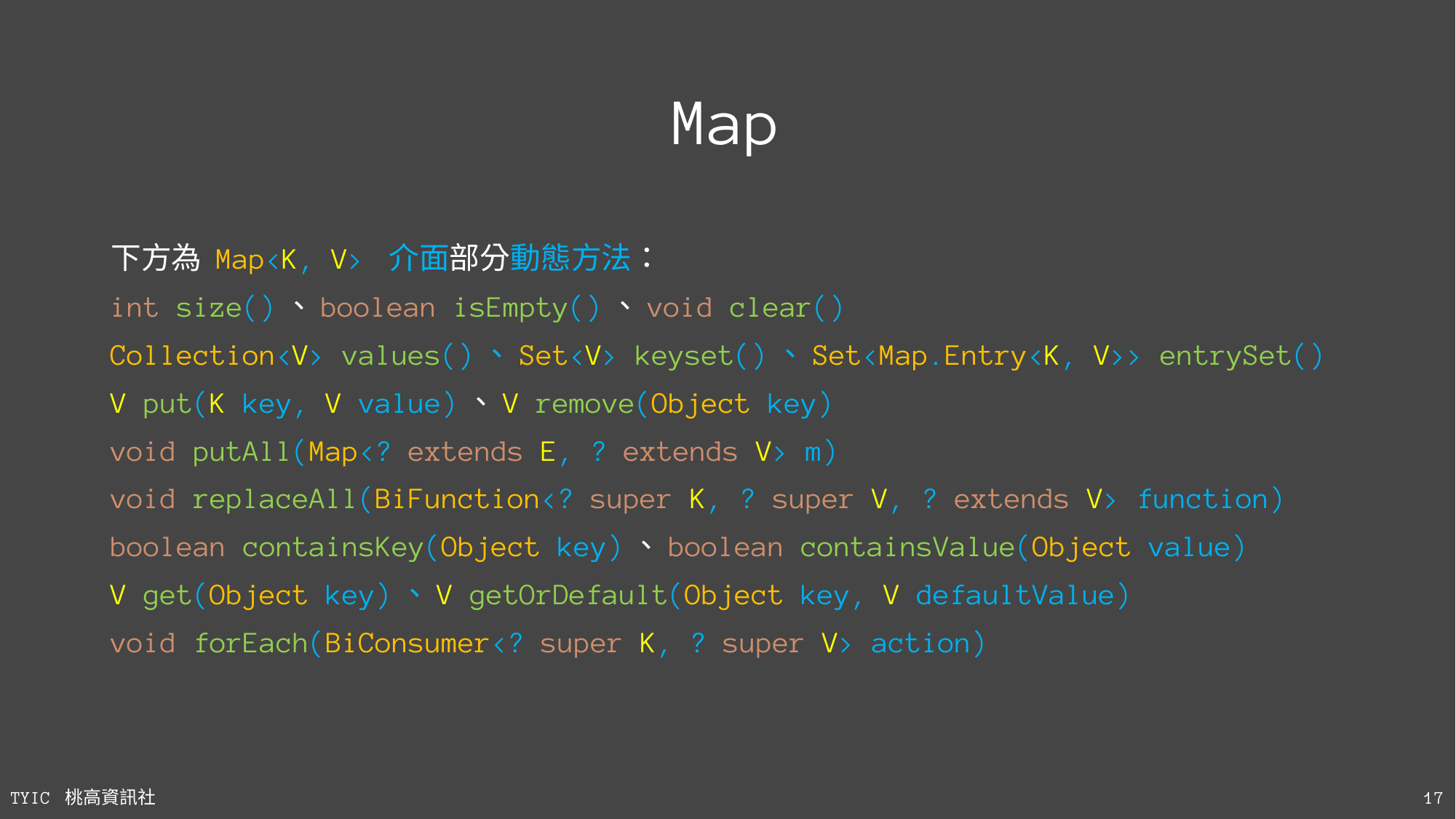

# Map
下方為 Map<K, V> 介面部分動態方法：
int size()、boolean isEmpty()、void clear()
Collection<V> values()、Set<V> keyset()、Set<Map.Entry<K, V>> entrySet()
V put(K key, V value)、V remove(Object key)
void putAll(Map<? extends E, ? extends V> m)
void replaceAll(BiFunction<? super K, ? super V, ? extends V> function)
boolean containsKey(Object key)、boolean containsValue(Object value)
V get(Object key)、V getOrDefault(Object key, V defaultValue)
void forEach(BiConsumer<? super K, ? super V> action)